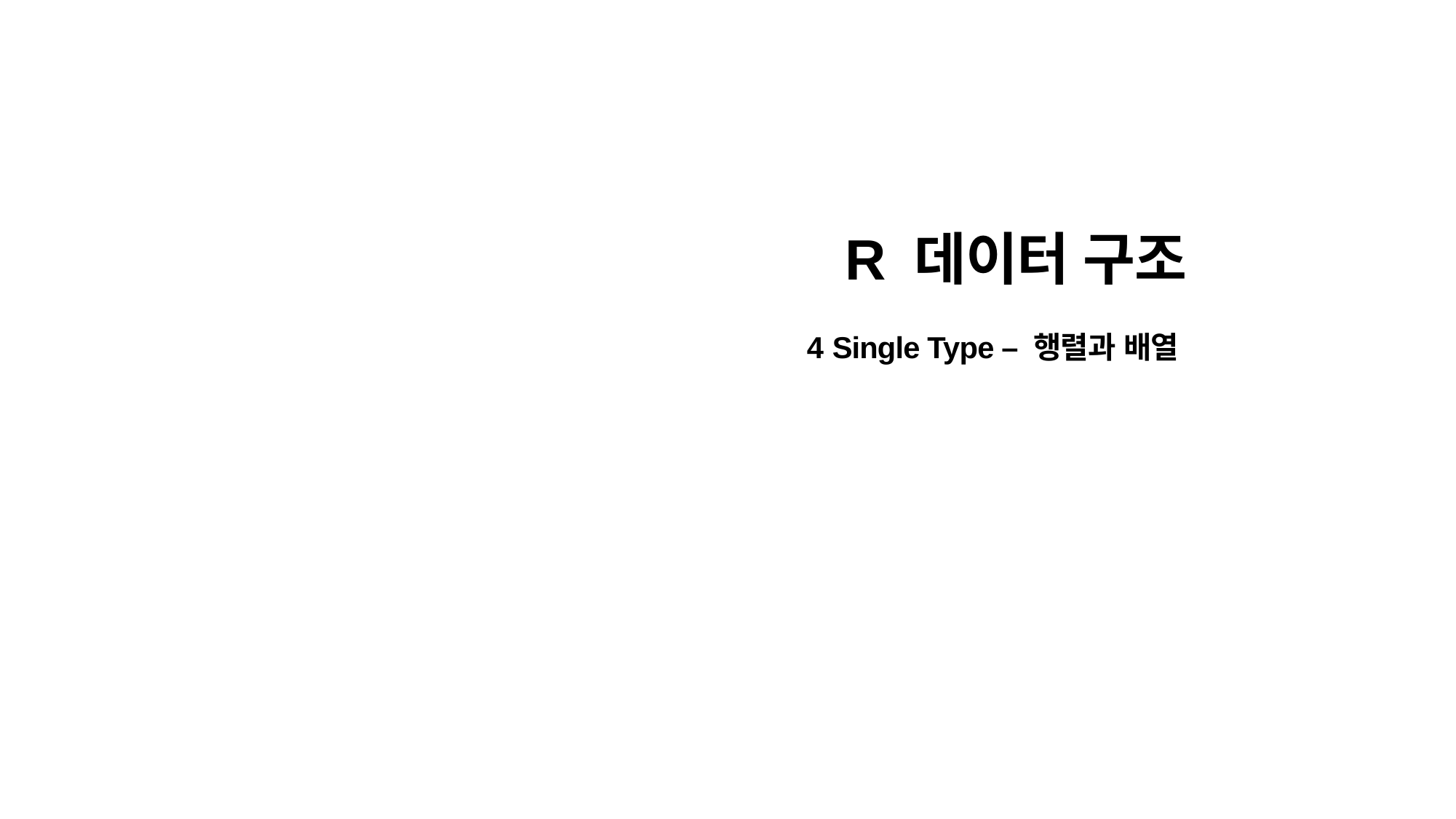

R 데이터 구조

4 Single Type – 행렬과 배열